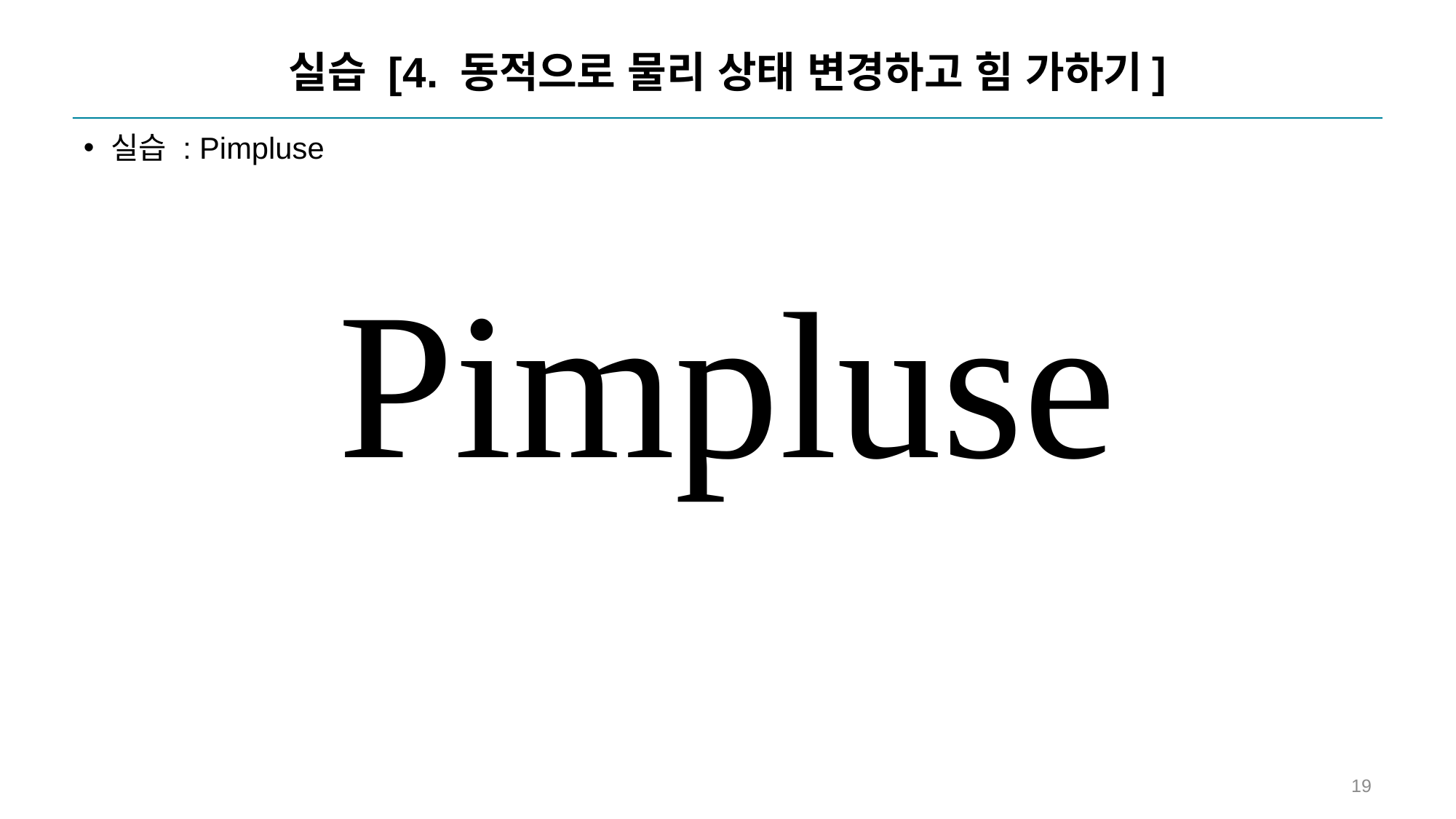

# 실습 [4. 동적으로 물리 상태 변경하고 힘 가하기]
실습 : Pimpluse

Pimpluse
19